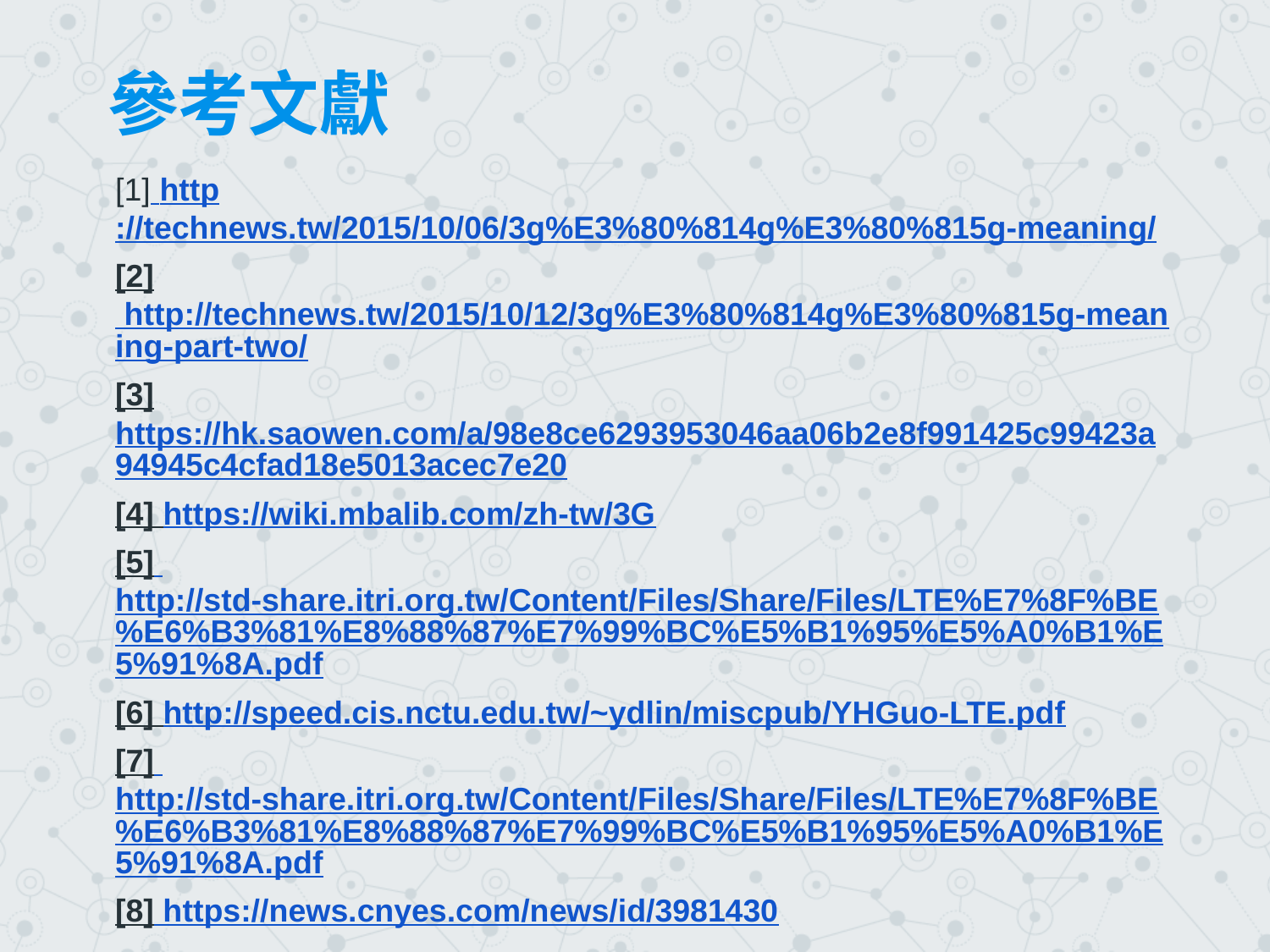

參考文獻
[1] http://technews.tw/2015/10/06/3g%E3%80%814g%E3%80%815g-meaning/
[2] http://technews.tw/2015/10/12/3g%E3%80%814g%E3%80%815g-meaning-part-two/
[3]https://hk.saowen.com/a/98e8ce6293953046aa06b2e8f991425c99423a94945c4cfad18e5013acec7e20
[4] https://wiki.mbalib.com/zh-tw/3G
[5] http://std-share.itri.org.tw/Content/Files/Share/Files/LTE%E7%8F%BE%E6%B3%81%E8%88%87%E7%99%BC%E5%B1%95%E5%A0%B1%E5%91%8A.pdf
[6] http://speed.cis.nctu.edu.tw/~ydlin/miscpub/YHGuo-LTE.pdf
[7] http://std-share.itri.org.tw/Content/Files/Share/Files/LTE%E7%8F%BE%E6%B3%81%E8%88%87%E7%99%BC%E5%B1%95%E5%A0%B1%E5%91%8A.pdf
[8] https://news.cnyes.com/news/id/3981430